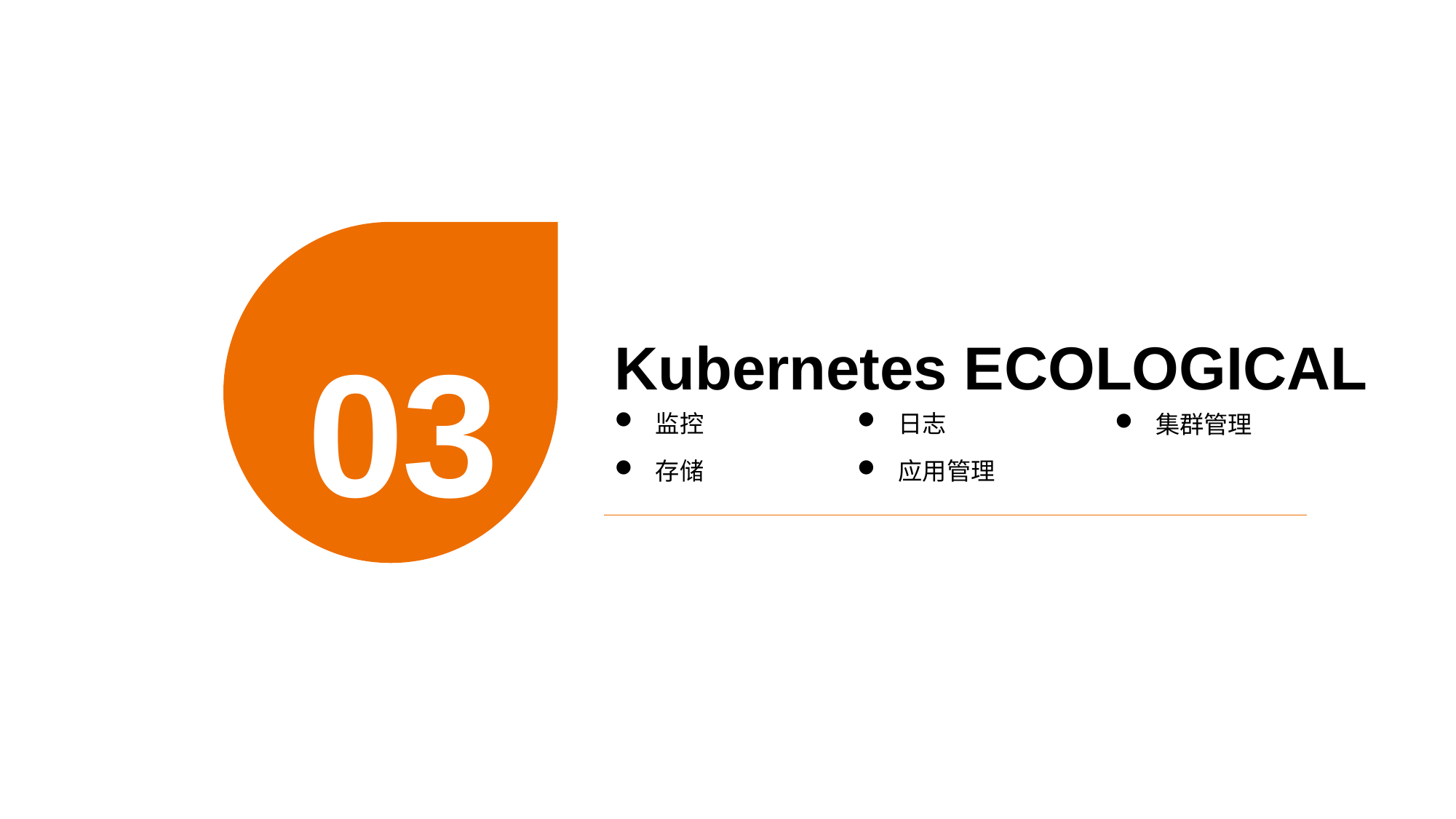

03
Kubernetes ECOLOGICAL
监控
日志
集群管理
存储
应用管理